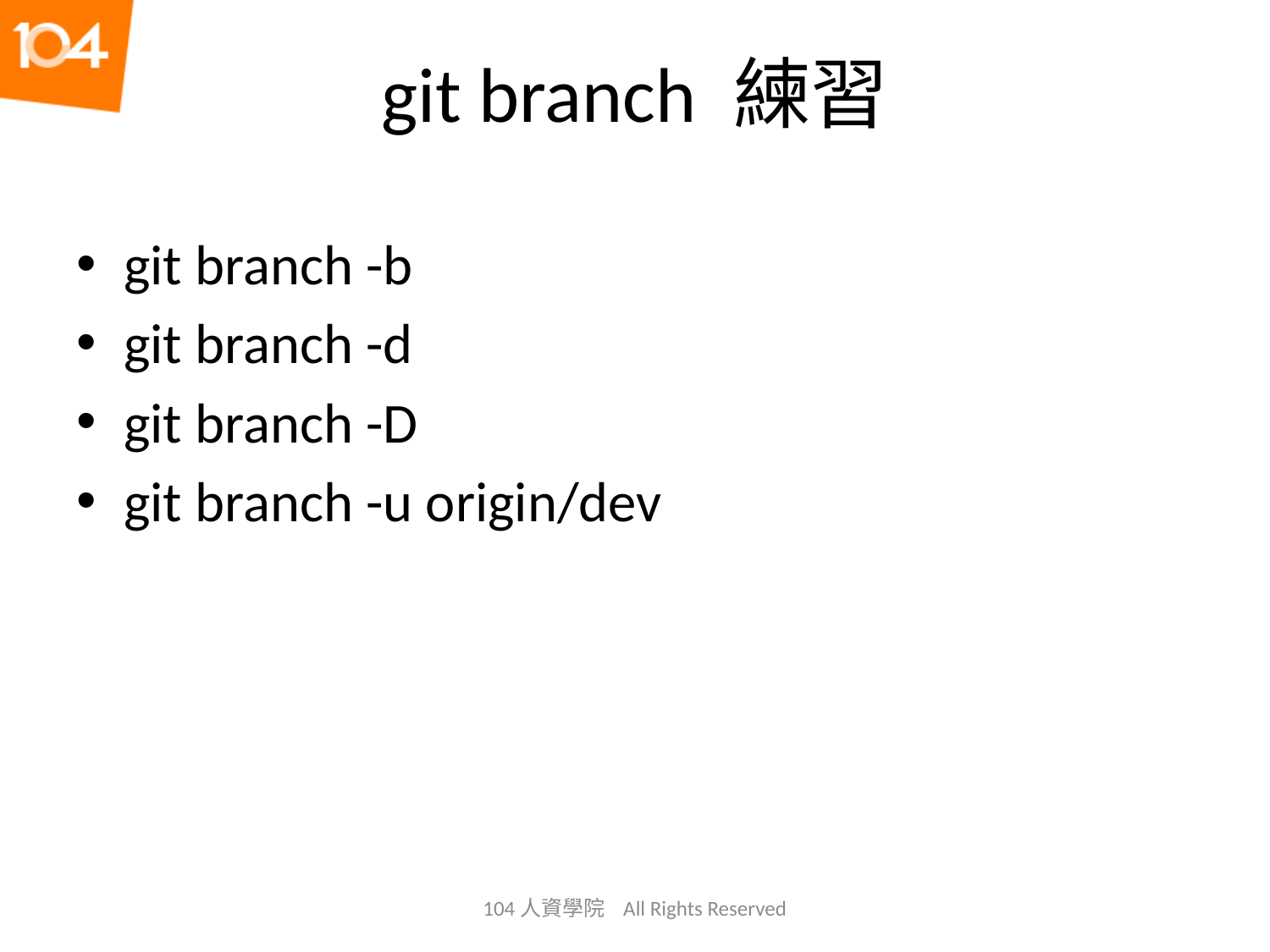

# git branch 練習
git branch -b
git branch -d
git branch -D
git branch -u origin/dev

104人資學院  All Rights Reserved